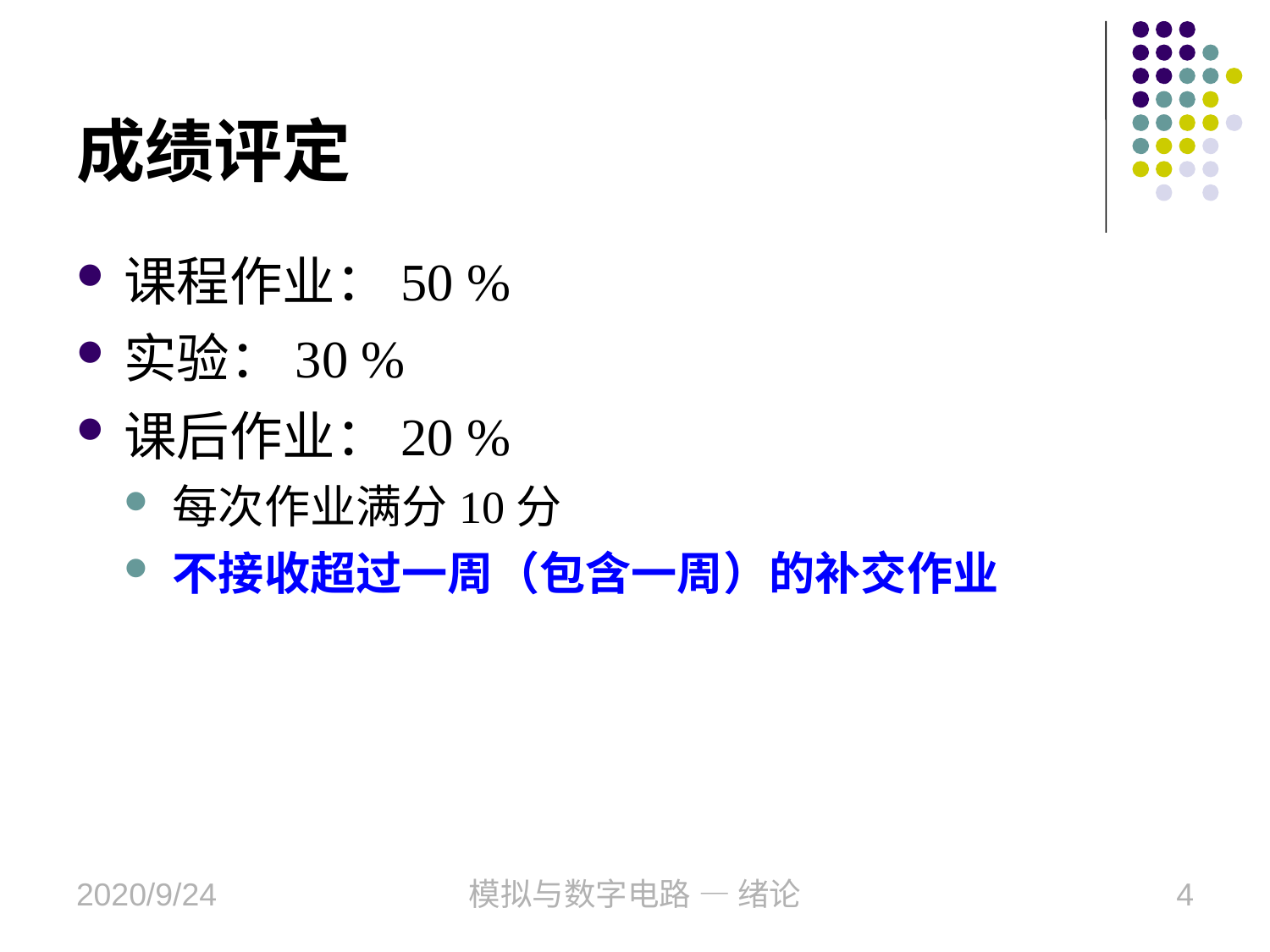

# 成绩评定
课程作业：50 %
实验：30 %
课后作业：20 %
每次作业满分10分
不接收超过一周（包含一周）的补交作业
2020/9/24
模拟与数字电路 — 绪论
4